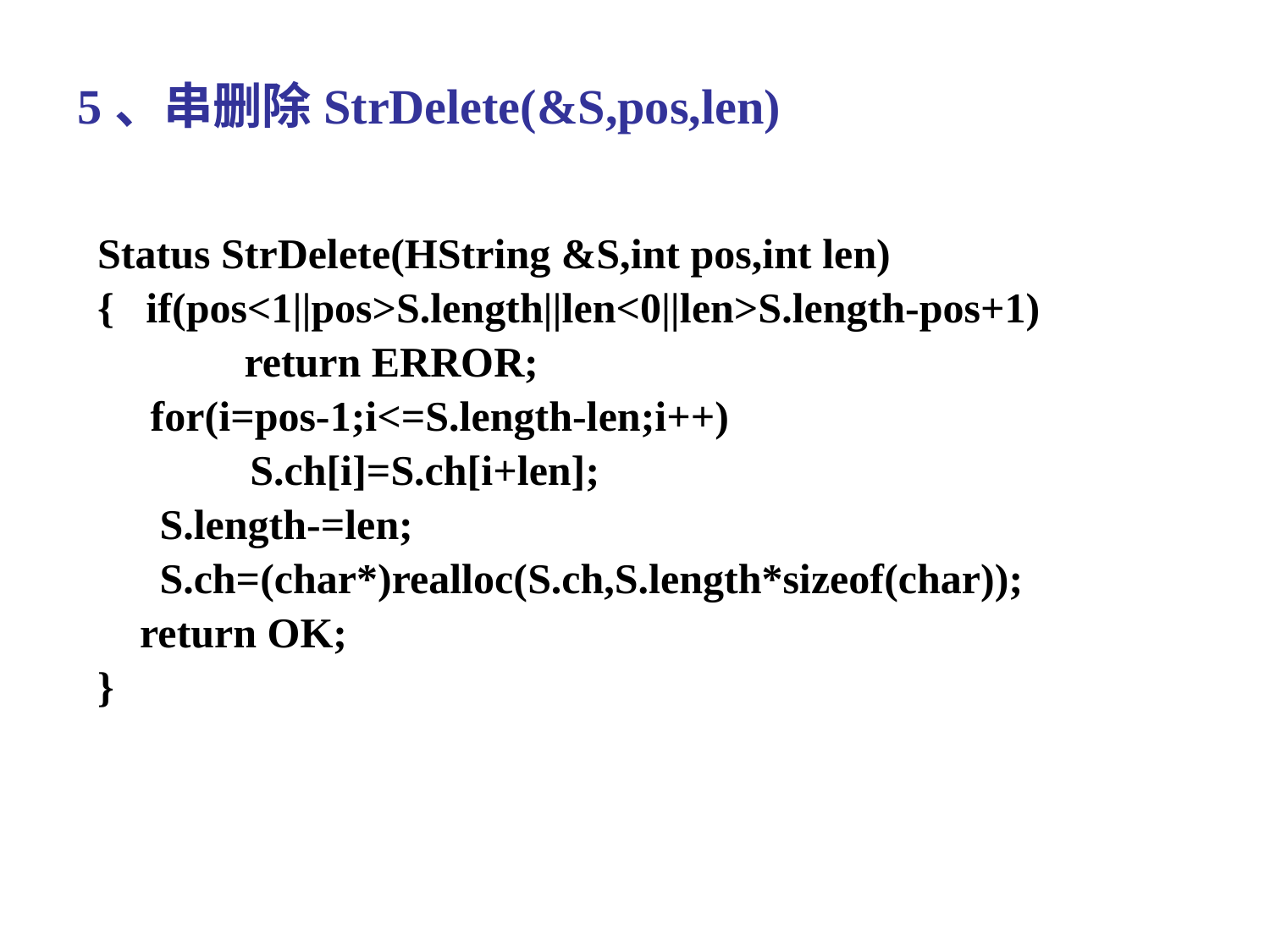

# 5、串删除StrDelete(&S,pos,len)
Status StrDelete(HString &S,int pos,int len)
{   if(pos<1||pos>S.length||len<0||len>S.length-pos+1)
　　　 return ERROR;
     for(i=pos-1;i<=S.length-len;i++)
     　　S.ch[i]=S.ch[i+len];
　 S.length-=len;
　 S.ch=(char*)realloc(S.ch,S.length*sizeof(char));
    return OK;
}